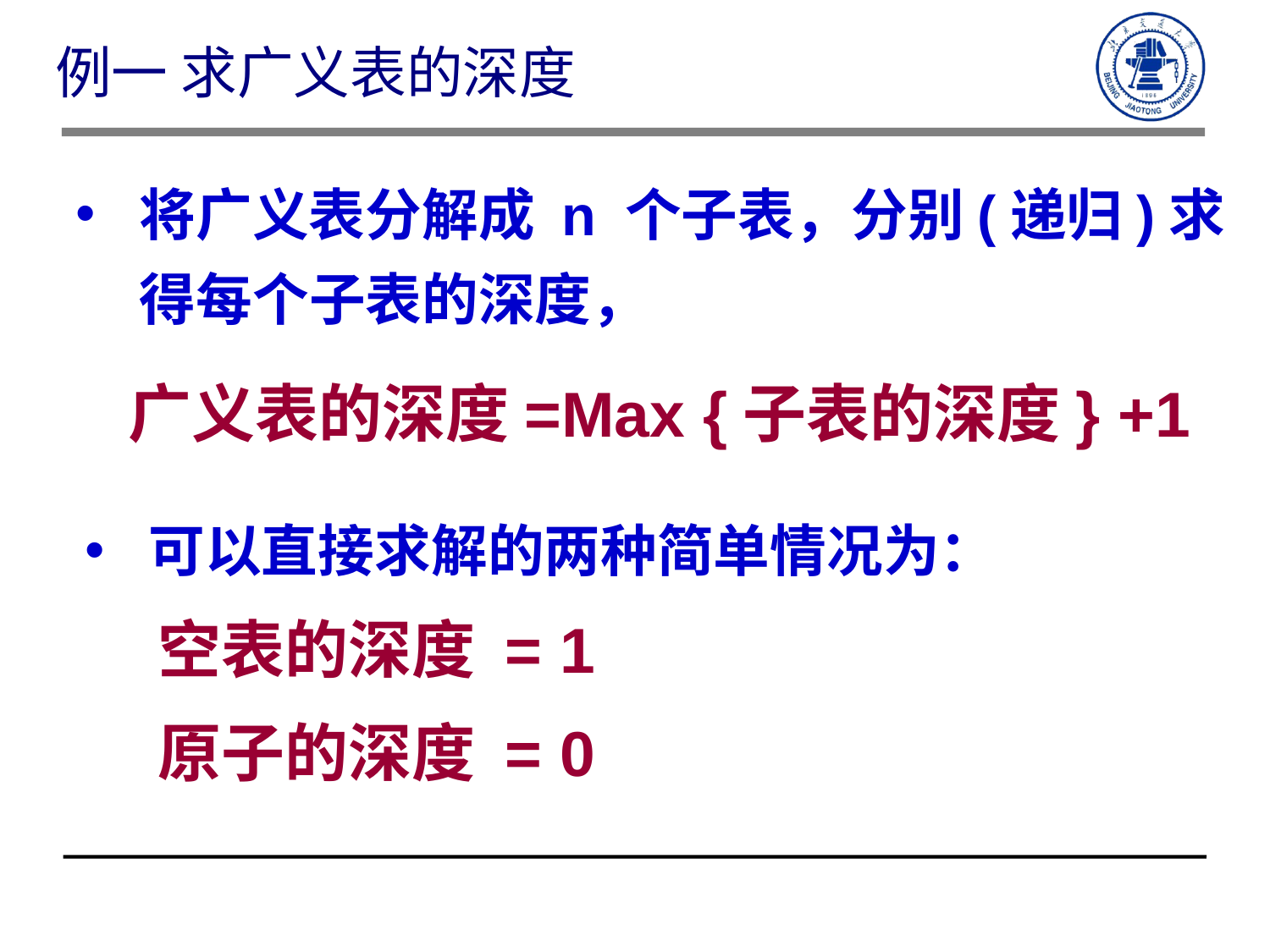

例一 求广义表的深度
将广义表分解成 n 个子表，分别(递归)求得每个子表的深度，
广义表的深度=Max {子表的深度} +1
可以直接求解的两种简单情况为：
    空表的深度 = 1
    原子的深度 = 0